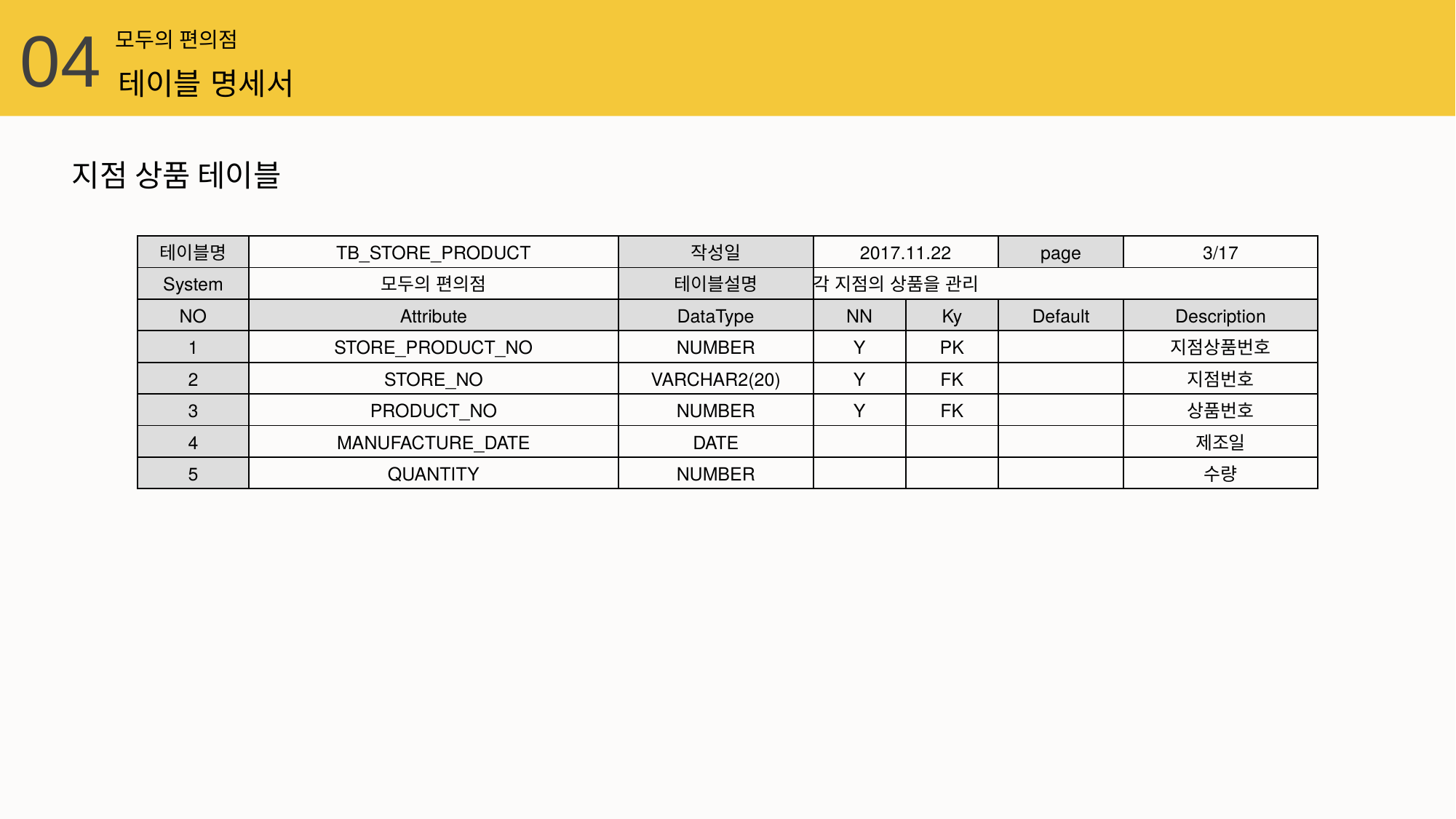

04
모두의 편의점
테이블 명세서
지점 상품 테이블
| 테이블명 | TB\_STORE\_PRODUCT | 작성일 | 2017.11.22 |  | page | 3/17 |
| --- | --- | --- | --- | --- | --- | --- |
| System | 모두의 편의점 | 테이블설명 | 각 지점의 상품을 관리 |  |  |  |
| NO | Attribute | DataType | NN | Ky | Default | Description |
| 1 | STORE\_PRODUCT\_NO | NUMBER | Y | PK |  | 지점상품번호 |
| 2 | STORE\_NO | VARCHAR2(20) | Y | FK |  | 지점번호 |
| 3 | PRODUCT\_NO | NUMBER | Y | FK |  | 상품번호 |
| 4 | MANUFACTURE\_DATE | DATE |  |  |  | 제조일 |
| 5 | QUANTITY | NUMBER |  |  |  | 수량 |